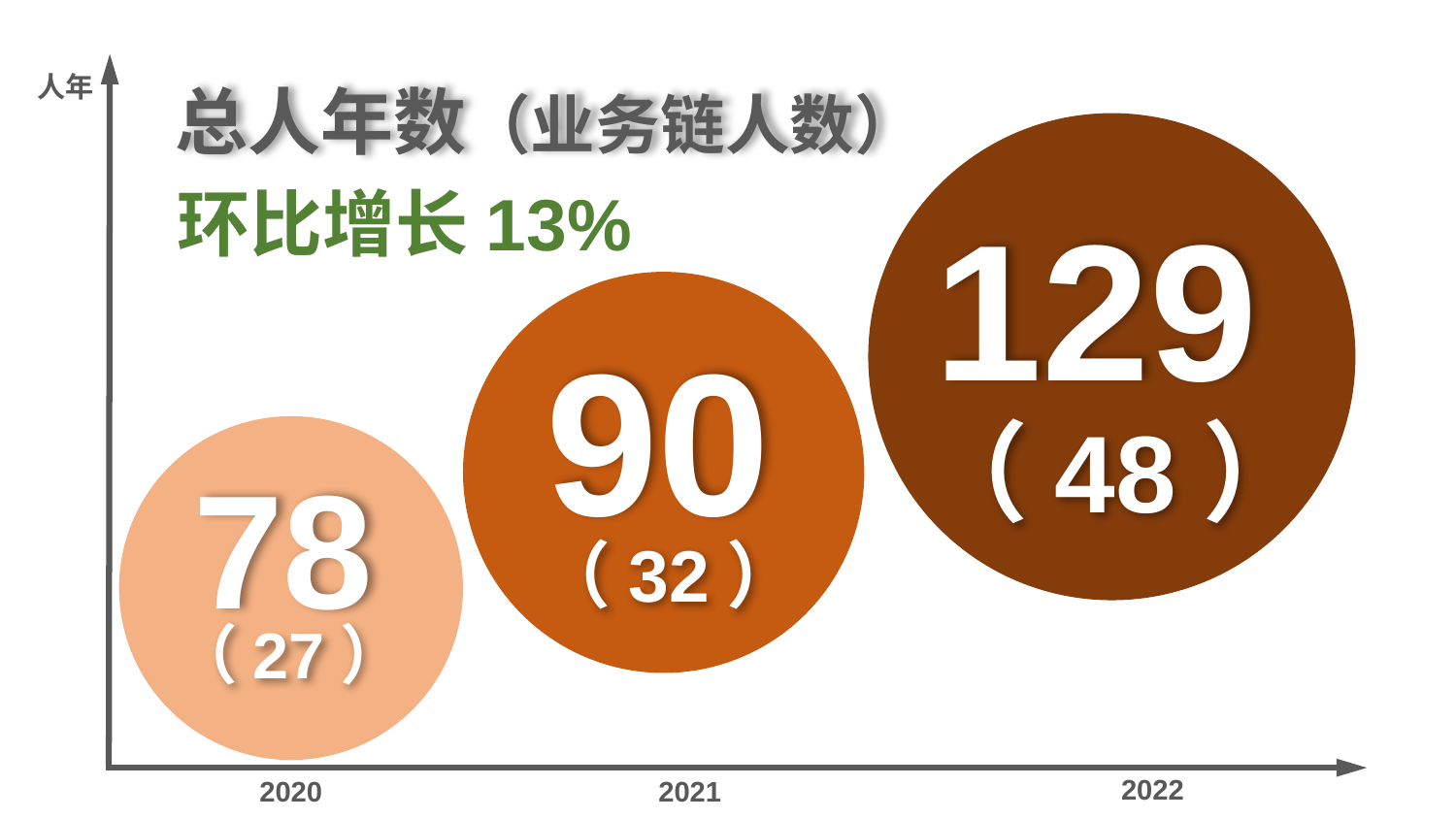

总人年数（业务链人数）
人年

环比增长13%
129

90
（48）

78
（32）
（27）

2022
2020
2021